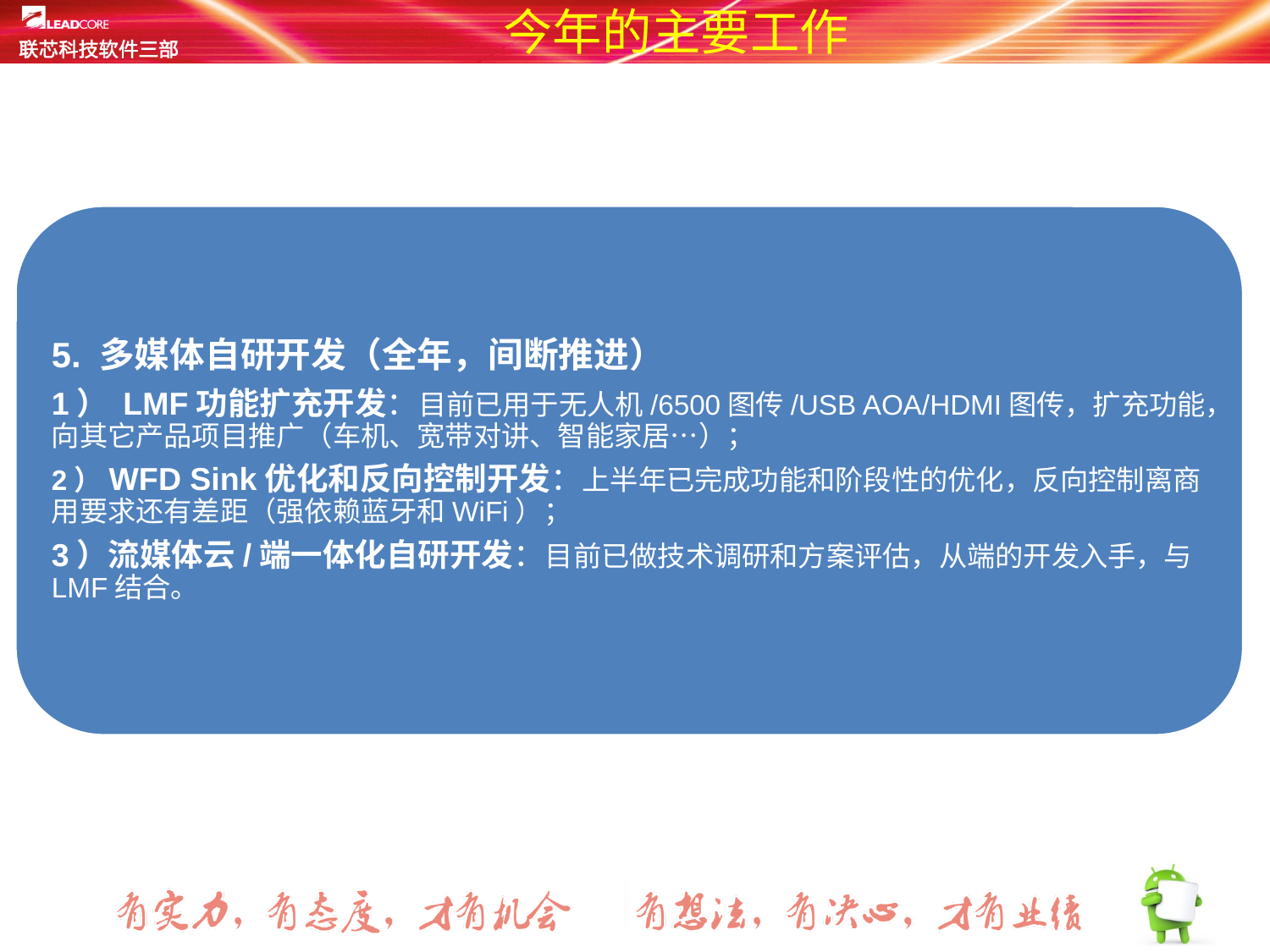

# 今年的主要工作
5. 多媒体自研开发（全年，间断推进）
1） LMF功能扩充开发：目前已用于无人机/6500图传/USB AOA/HDMI图传，扩充功能，向其它产品项目推广（车机、宽带对讲、智能家居…）；
2）WFD Sink优化和反向控制开发：上半年已完成功能和阶段性的优化，反向控制离商用要求还有差距（强依赖蓝牙和WiFi）；
3）流媒体云/端一体化自研开发：目前已做技术调研和方案评估，从端的开发入手，与LMF结合。